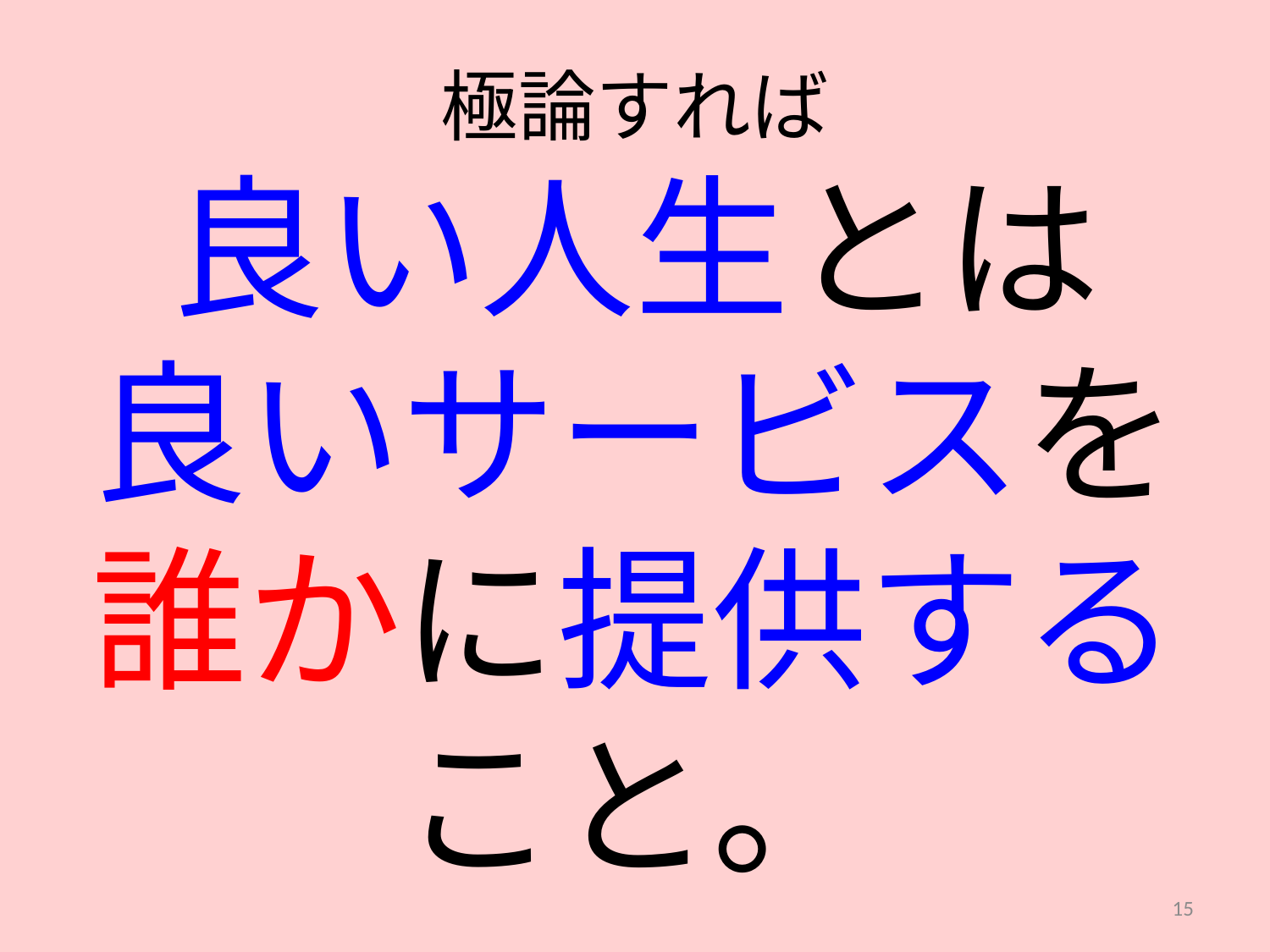

# 極論すれば 良い人生とは 良いサービスを 誰かに提供する こと。
15